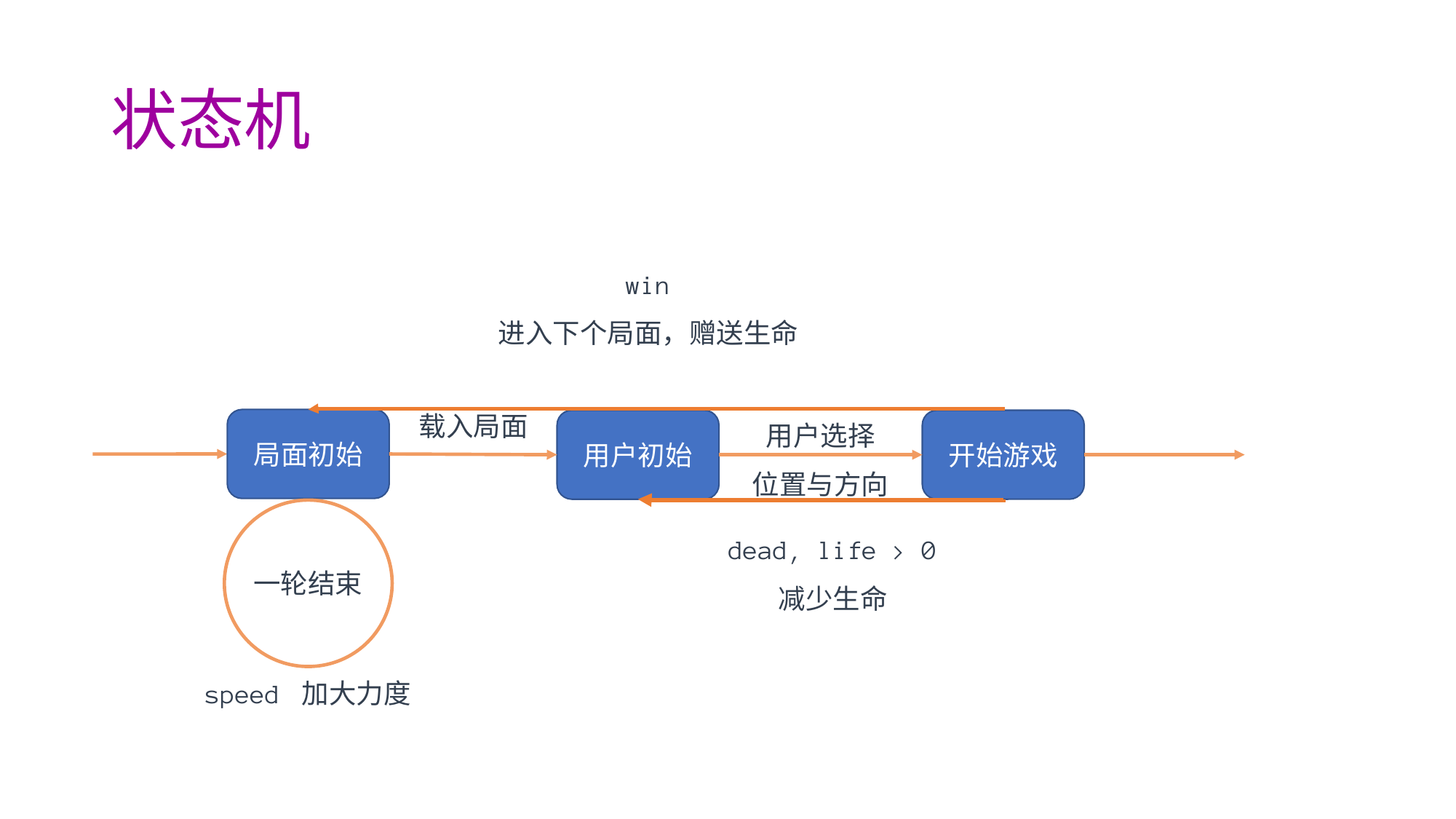

# 状态机
win
进入下个局面，赠送生命
用户选择
位置与方向
载入局面
局面初始
用户初始
开始游戏

dead, life > 0
减少生命
一轮结束
speed 加大力度